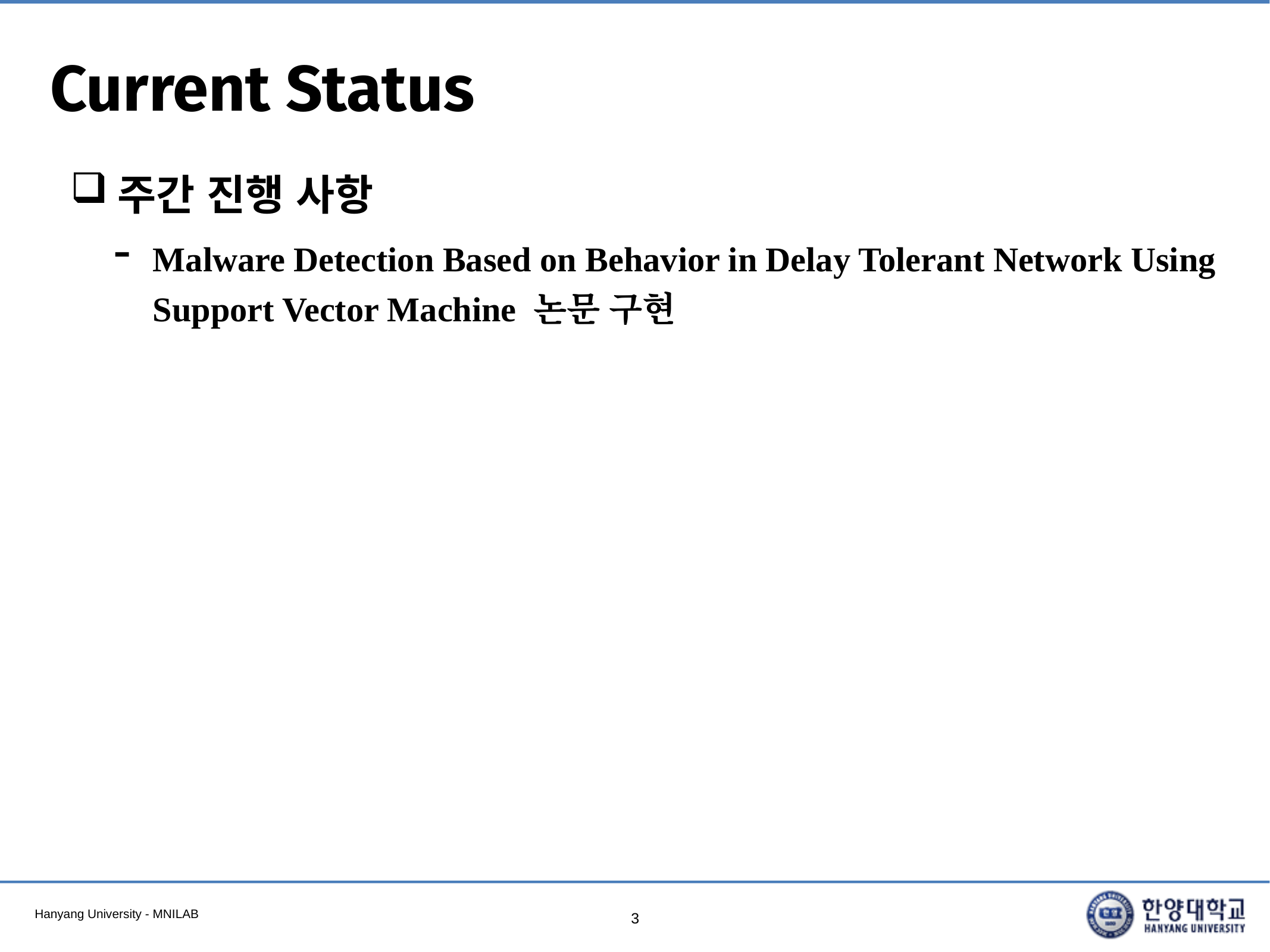

# Current Status
주간 진행 사항
Malware Detection Based on Behavior in Delay Tolerant Network Using Support Vector Machine 논문 구현
3